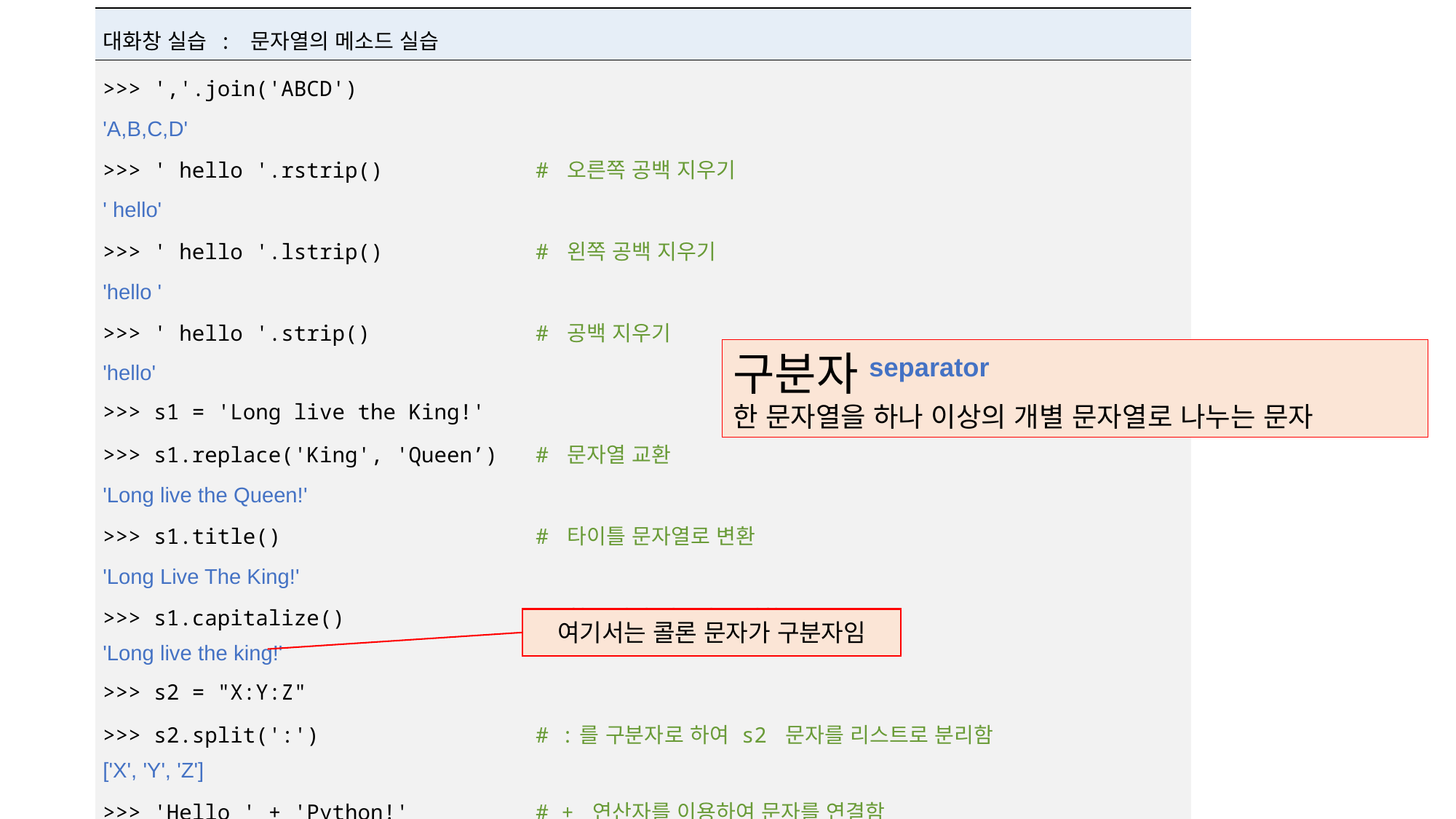

| 대화창 실습 : 문자열의 메소드 실습 |
| --- |
| >>> ','.join('ABCD') 'A,B,C,D' >>> ' hello '.rstrip() # 오른쪽 공백 지우기 ' hello' >>> ' hello '.lstrip() # 왼쪽 공백 지우기 'hello ' >>> ' hello '.strip() # 공백 지우기 'hello' >>> s1 = 'Long live the King!' >>> s1.replace('King', 'Queen’) # 문자열 교환 'Long live the Queen!' >>> s1.title() # 타이틀 문자열로 변환 'Long Live The King!' >>> s1.capitalize() # 첫 문자만 대문자로 변환 'Long live the king!' >>> s2 = "X:Y:Z" >>> s2.split(':') # :를 구분자로 하여 s2 문자를 리스트로 분리함 ['X', 'Y', 'Z'] >>> 'Hello ' + 'Python!' # + 연산자를 이용하여 문자를 연결함 'Hello Python!' |
구분자separator
한 문자열을 하나 이상의 개별 문자열로 나누는 문자
여기서는 콜론 문자가 구분자임